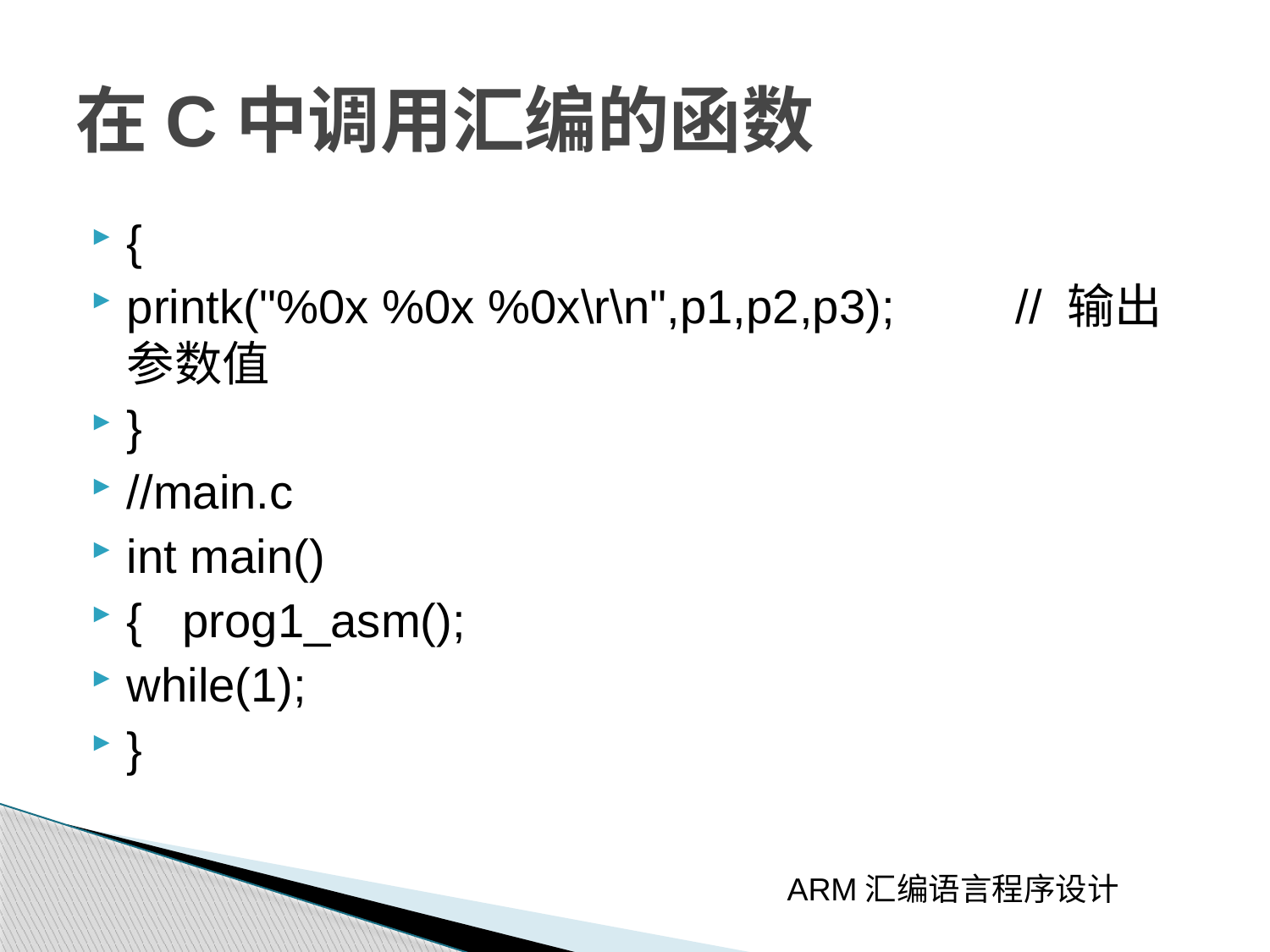

# 在C中调用汇编的函数
{
printk("%0x %0x %0x\r\n",p1,p2,p3);	// 输出参数值
}
//main.c
int main()
{   prog1_asm();
while(1);
}

         ARM汇编语言程序设计